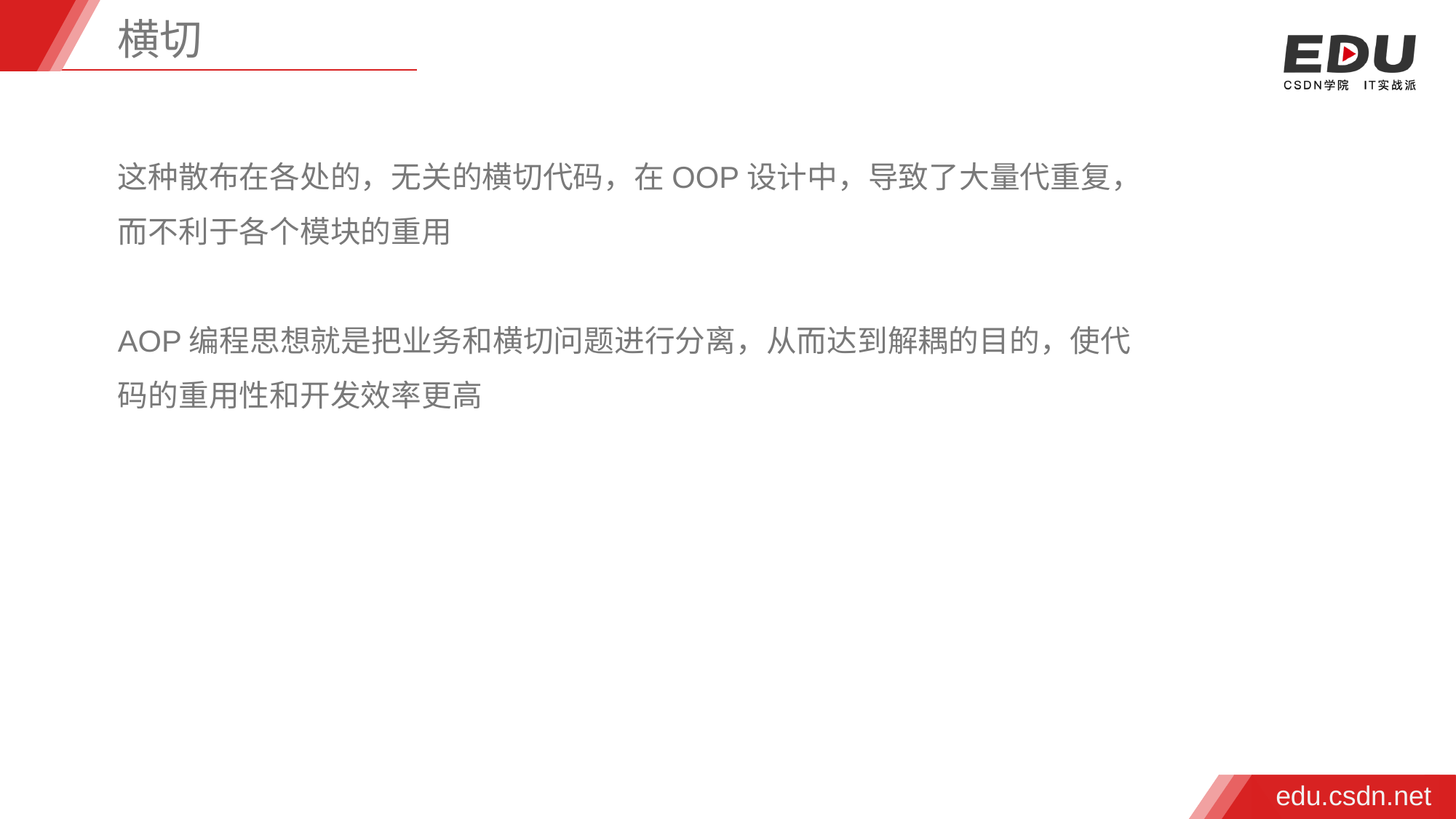

横切
这种散布在各处的，无关的横切代码，在OOP设计中，导致了大量代重复，而不利于各个模块的重用

AOP编程思想就是把业务和横切问题进行分离，从而达到解耦的目的，使代码的重用性和开发效率更高
edu.csdn.net